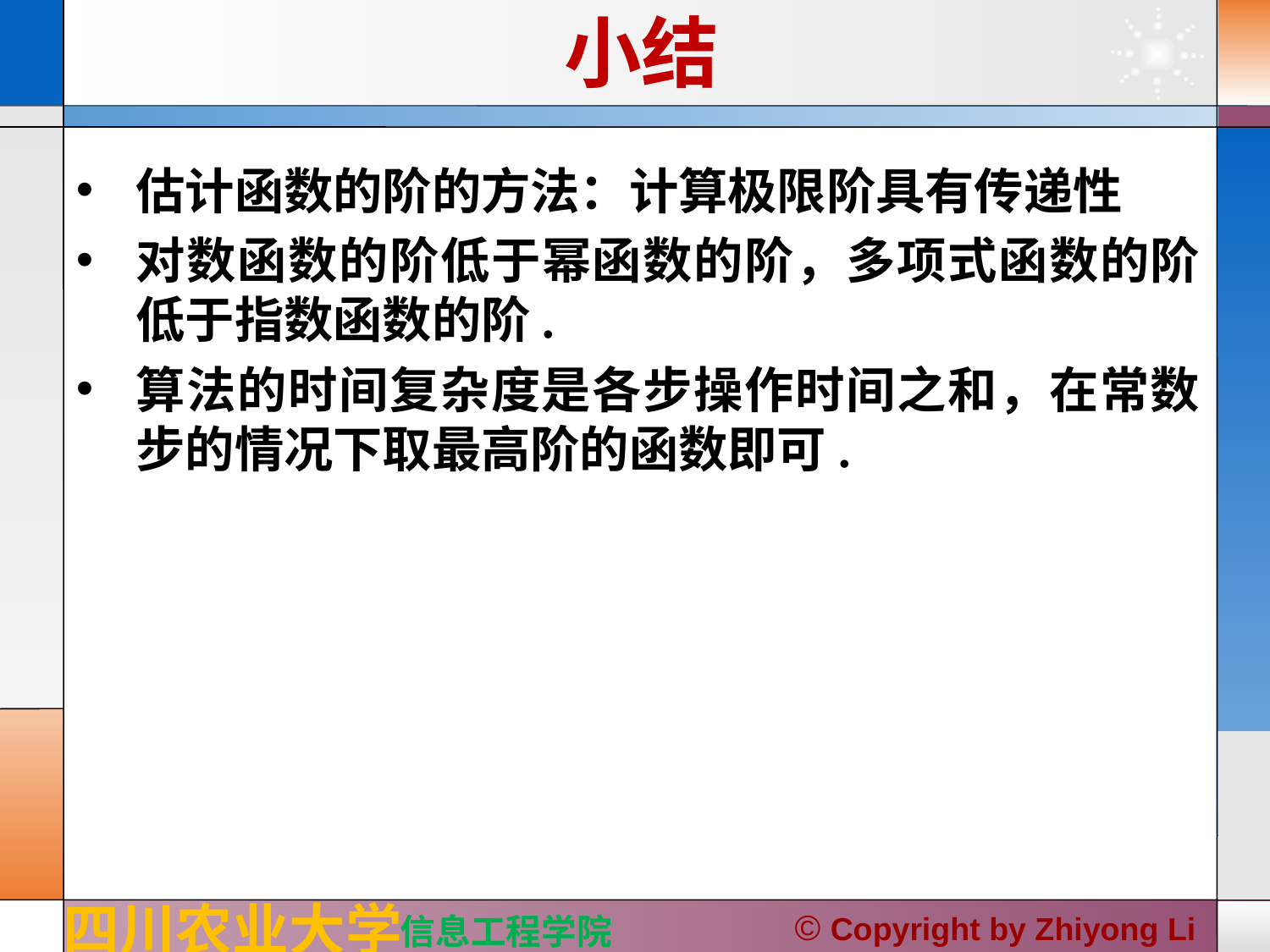

# 小结
估计函数的阶的方法：计算极限阶具有传递性
对数函数的阶低于幂函数的阶，多项式函数的阶低于指数函数的阶.
算法的时间复杂度是各步操作时间之和，在常数步的情况下取最高阶的函数即可.